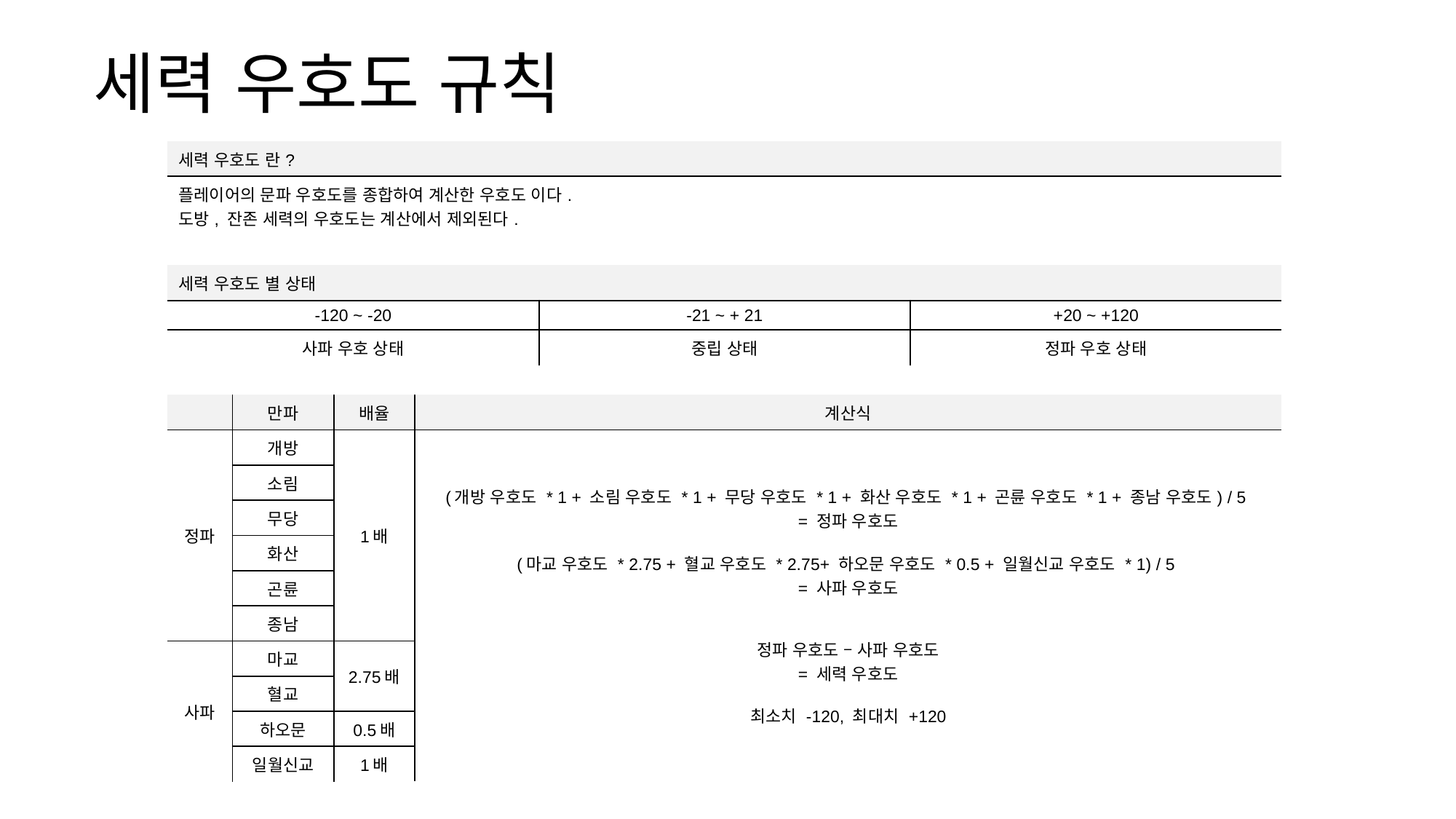

세력 우호도 규칙
| 세력 우호도 란? |  |  |  |  |  |
| --- | --- | --- | --- | --- | --- |
| 플레이어의 문파 우호도를 종합하여 계산한 우호도 이다. 도방, 잔존 세력의 우호도는 계산에서 제외된다. |  |  |  |  |  |
|  |  |  |  |  |  |
| 세력 우호도 별 상태 |  |  |  |  |  |
| -120 ~ -20 |  |  |  | -21 ~ + 21 | +20 ~ +120 |
| 사파 우호 상태 |  |  |  | 중립 상태 | 정파 우호 상태 |
|  |  |  |  |  |  |
|  | 만파 | 배율 | 계산식 |  |  |
| 정파 | 개방 | 1배 | (개방 우호도 \* 1 + 소림 우호도 \* 1 + 무당 우호도 \* 1 + 화산 우호도 \* 1 + 곤륜 우호도 \* 1 + 종남 우호도) / 5 = 정파 우호도 (마교 우호도 \* 2.75 + 혈교 우호도 \* 2.75+ 하오문 우호도 \* 0.5 + 일월신교 우호도 \* 1) / 5 = 사파 우호도 정파 우호도 – 사파 우호도 = 세력 우호도 최소치 -120, 최대치 +120 |  |  |
|  | 소림 |  |  |  |  |
|  | 무당 |  |  |  |  |
|  | 화산 |  |  |  |  |
|  | 곤륜 |  |  |  |  |
|  | 종남 |  |  |  |  |
| 사파 | 마교 | 2.75배 |  |  |  |
|  | 혈교 |  |  |  |  |
|  | 하오문 | 0.5배 |  |  |  |
|  | 일월신교 | 1배 |  |  |  |